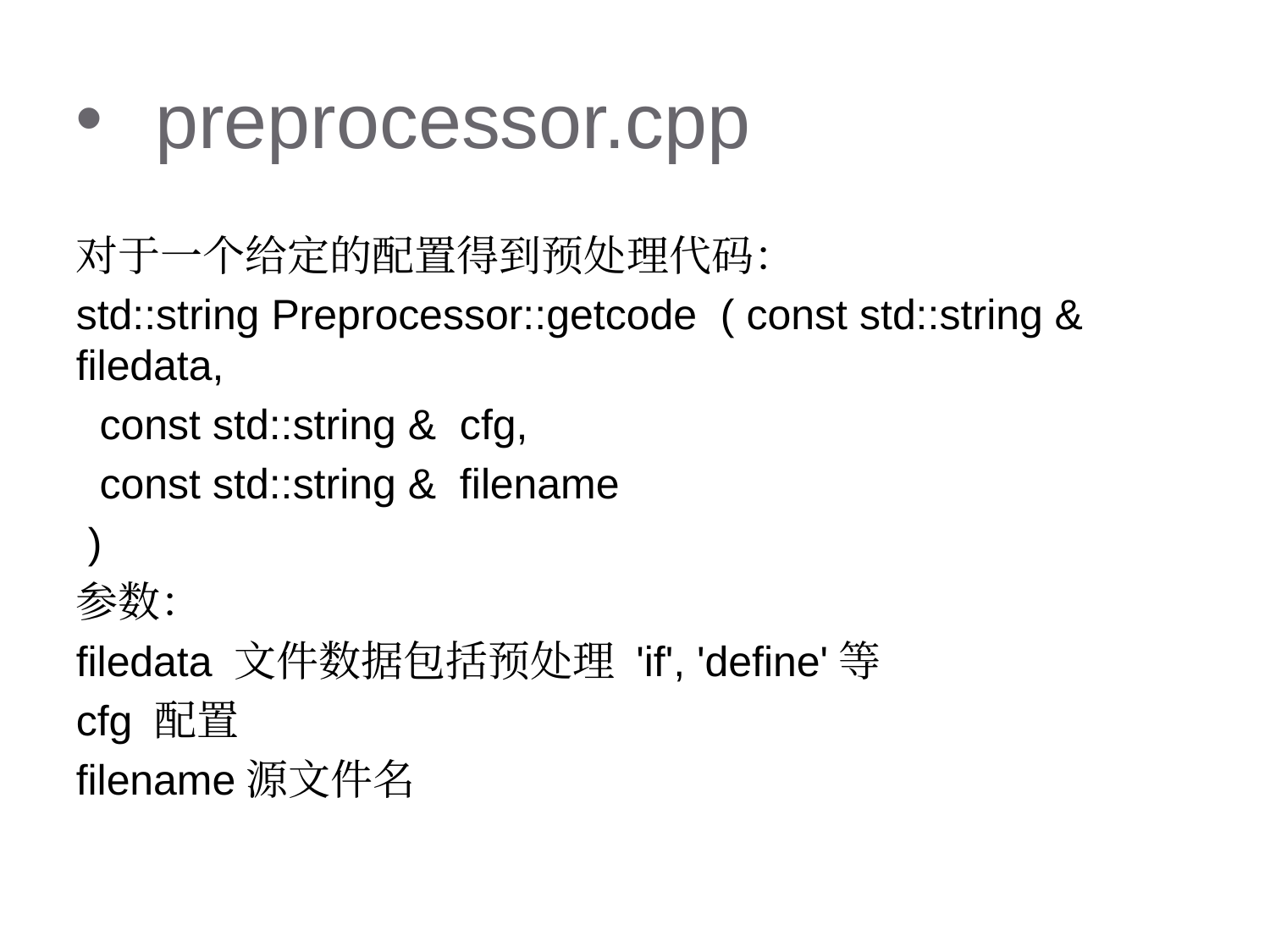

# preprocessor.cpp
对于一个给定的配置得到预处理代码：
std::string Preprocessor::getcode  ( const std::string &  filedata,
  const std::string &  cfg,
  const std::string &  filename
 )
参数：
filedata 文件数据包括预处理 'if', 'define'等
cfg 配置
filename源文件名